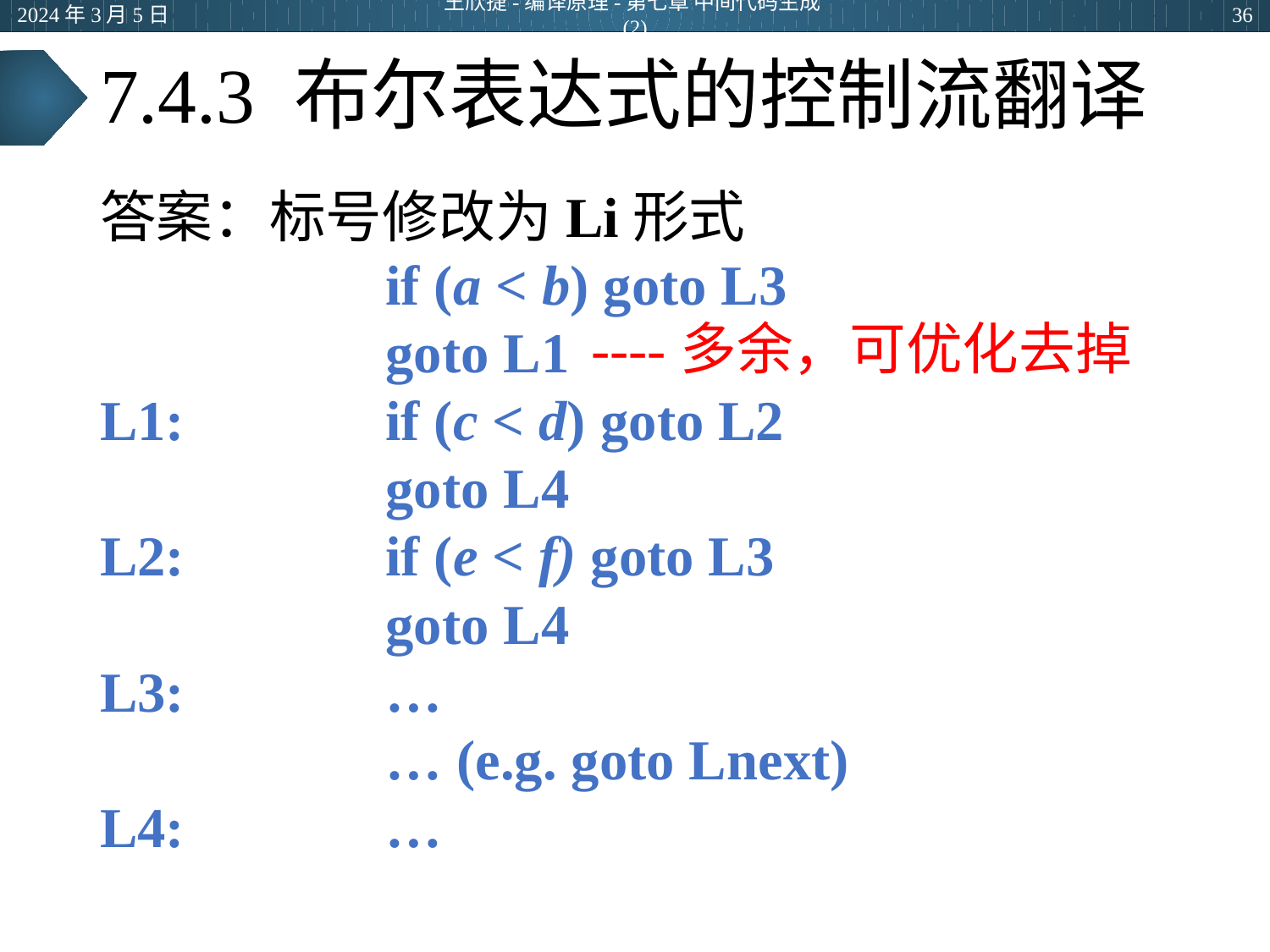

2024年3月5日
王欣捷-编译原理-第七章 中间代码生成(2)
36
# 7.4.3 布尔表达式的控制流翻译
答案：标号修改为Li形式
			if (a < b) goto L3
			goto L1
L1:		if (c < d) goto L2
			goto L4
L2:		if (e < f) goto L3
			goto L4
L3:		…
			… (e.g. goto Lnext)
L4:		…

----多余，可优化去掉